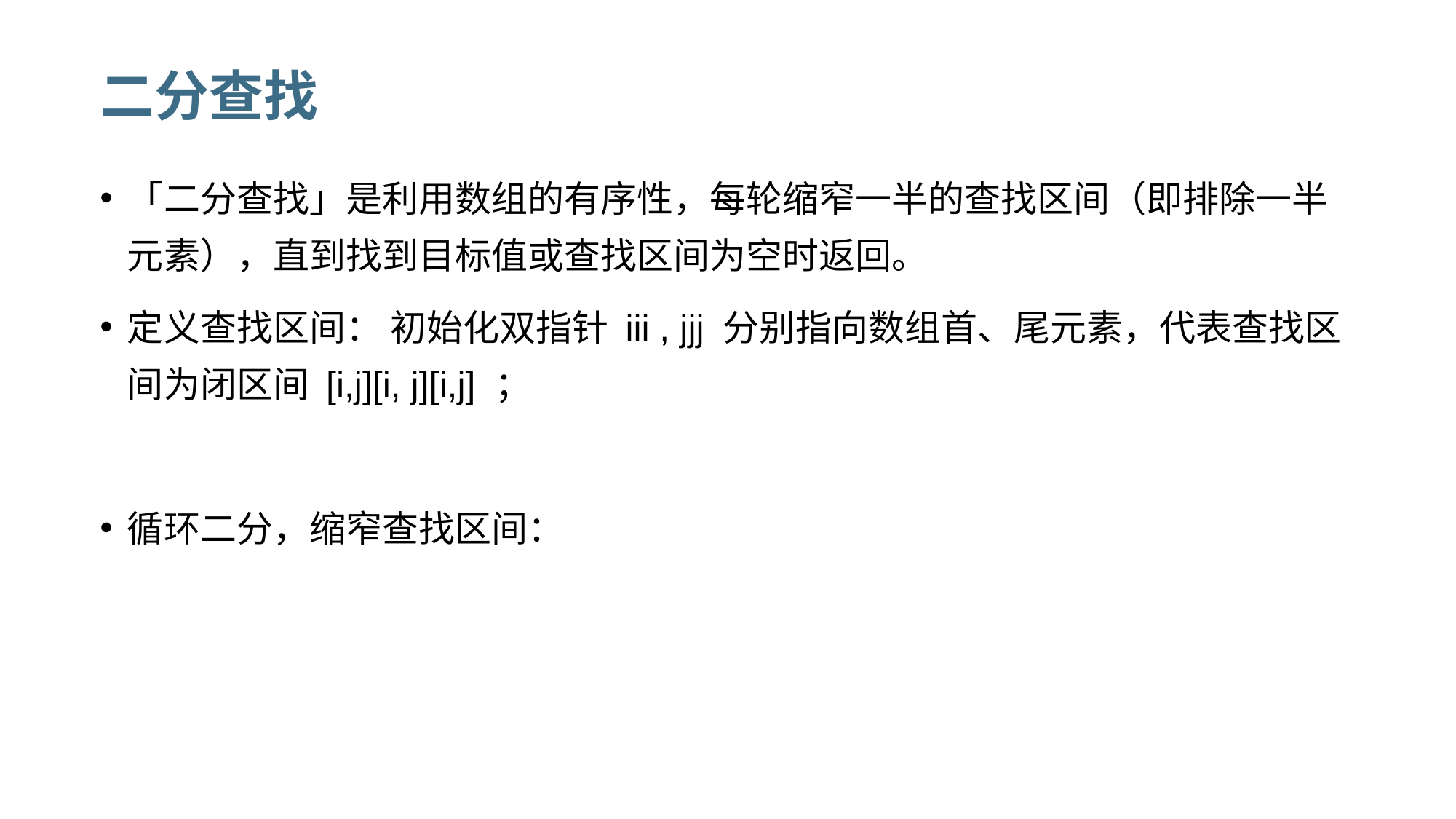

# 二分查找
「二分查找」是利用数组的有序性，每轮缩窄一半的查找区间（即排除一半元素），直到找到目标值或查找区间为空时返回。
定义查找区间： 初始化双指针 iii , jjj 分别指向数组首、尾元素，代表查找区间为闭区间 [i,j][i, j][i,j] ；

循环二分，缩窄查找区间：